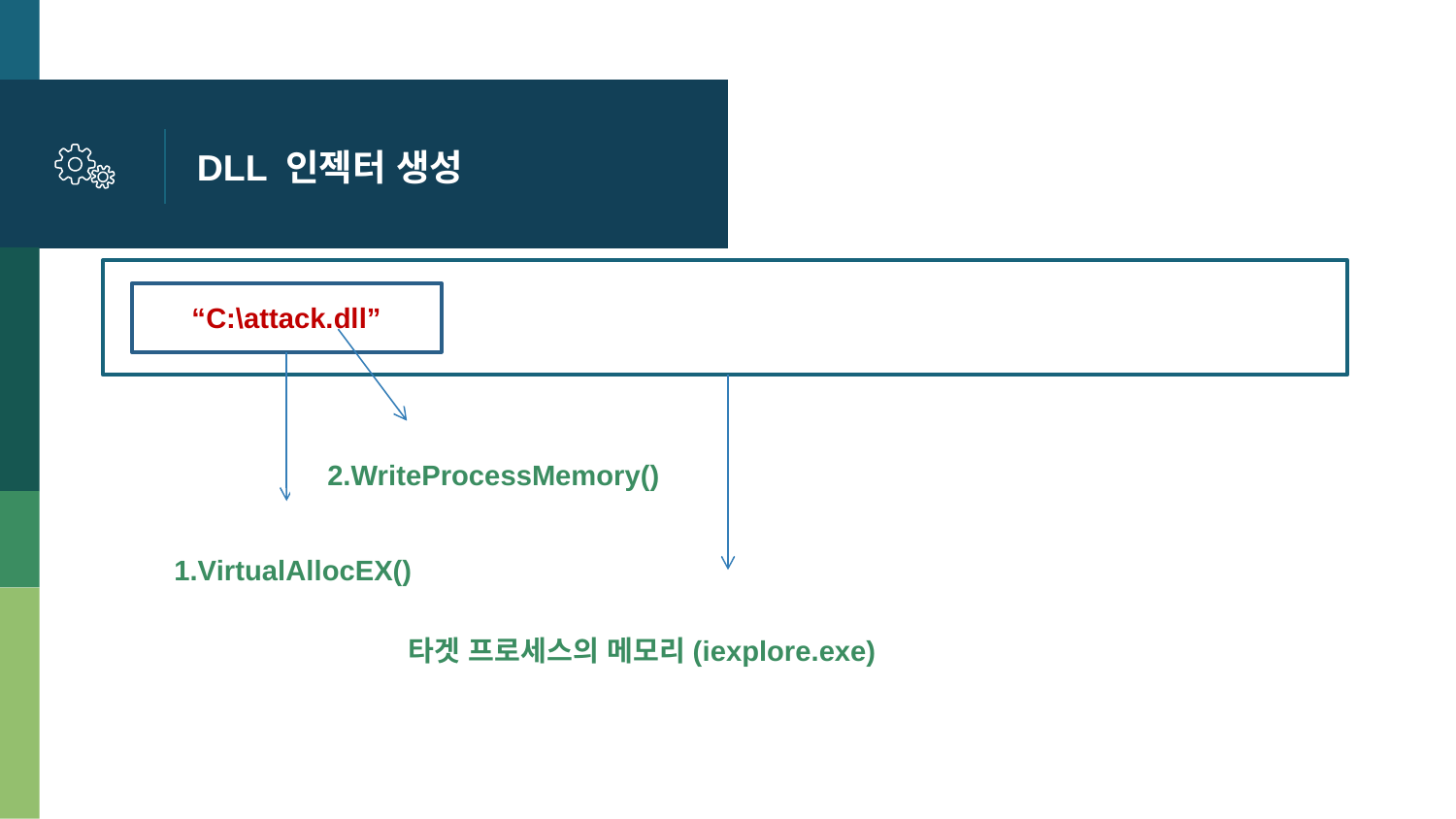

# DLL 인젝터 생성

“C:\attack.dll”
2.WriteProcessMemory()
1.VirtualAllocEX()
타겟 프로세스의 메모리(iexplore.exe)